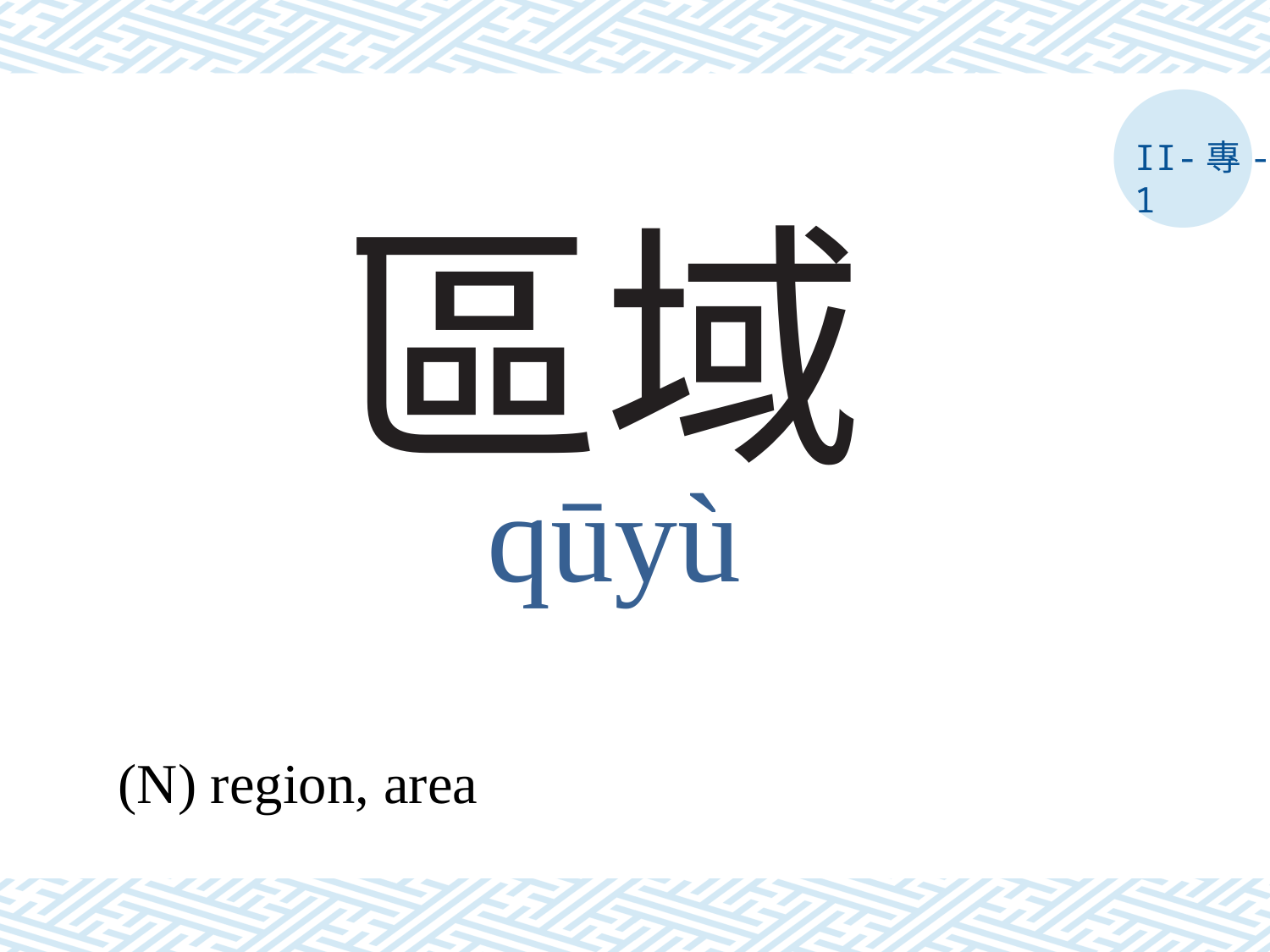

II-專-1

# 區域
qūyù
(N) region, area